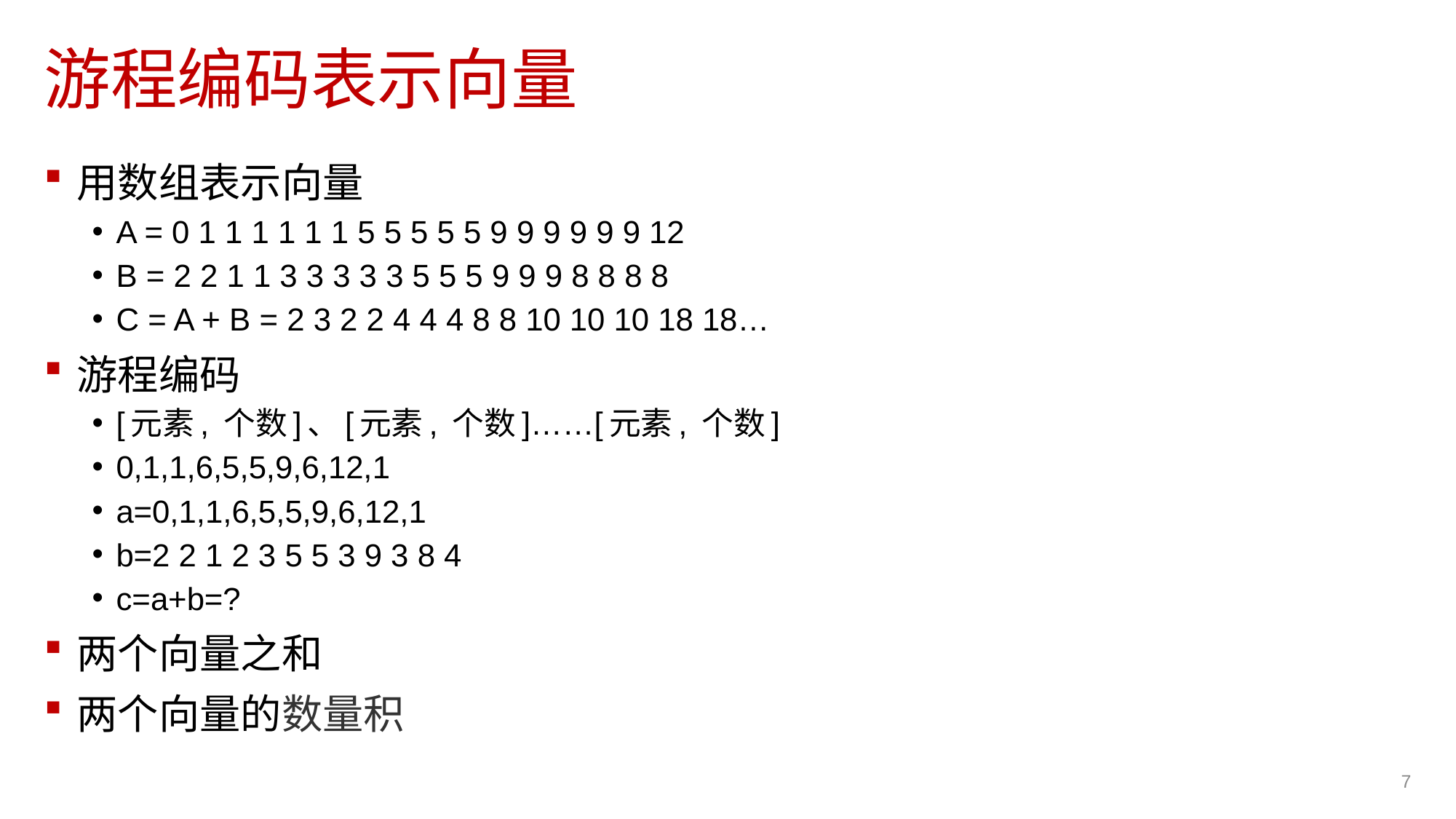

# 游程编码表示向量
用数组表示向量
A = 0 1 1 1 1 1 1 5 5 5 5 5 9 9 9 9 9 9 12
B = 2 2 1 1 3 3 3 3 3 5 5 5 9 9 9 8 8 8 8
C = A + B = 2 3 2 2 4 4 4 8 8 10 10 10 18 18…
游程编码
[元素, 个数]、[元素, 个数]……[元素, 个数]
0,1,1,6,5,5,9,6,12,1
a=0,1,1,6,5,5,9,6,12,1
b=2 2 1 2 3 5 5 3 9 3 8 4
c=a+b=?
两个向量之和
两个向量的数量积

7